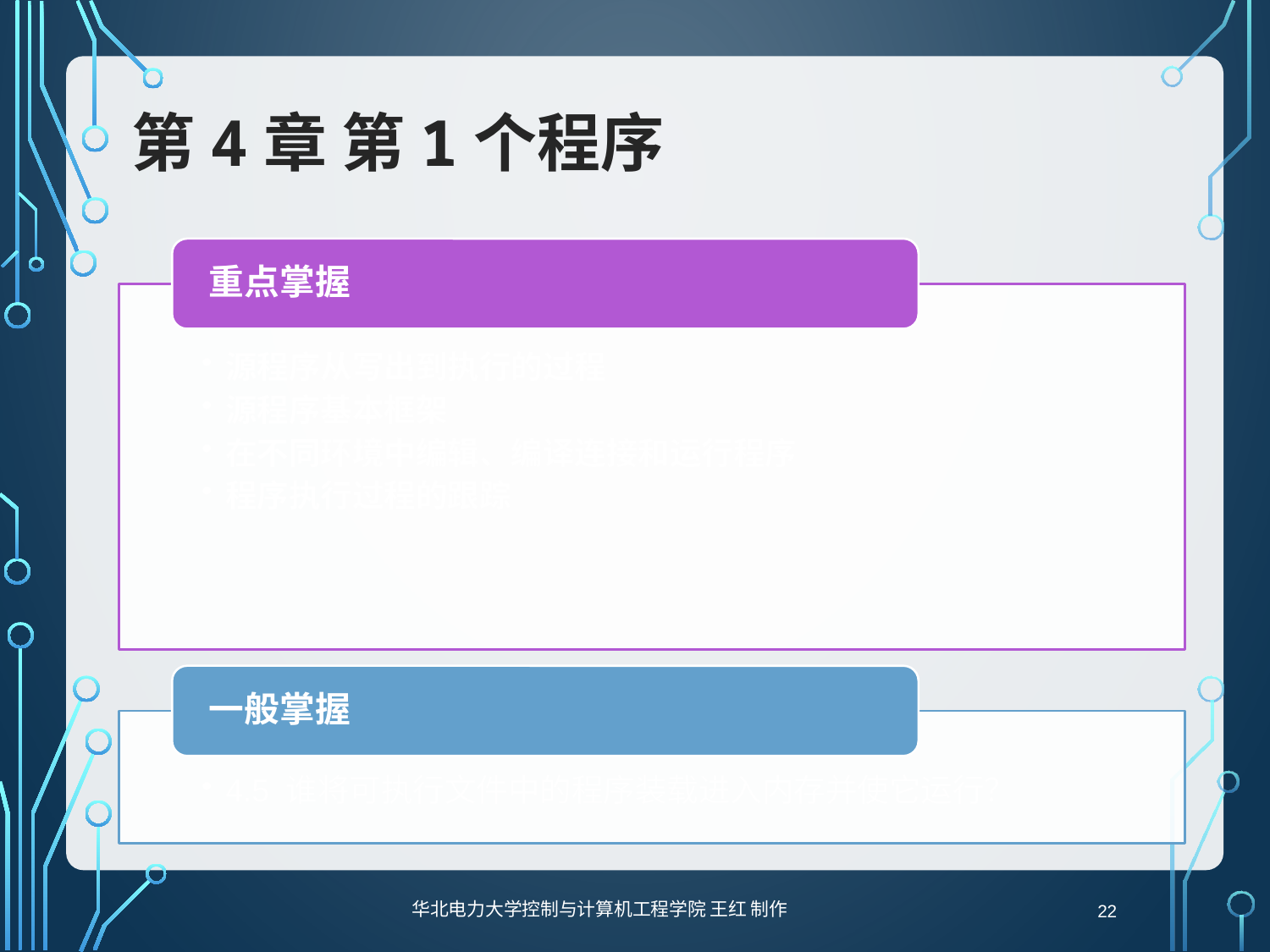

# 第4章 第1个程序
源程序从写出到执行的过程
源程序基本框架
在不同环境中编辑、编译连接和运行程序
程序执行过程的跟踪
重点掌握
4.5 谁将可执行文件中的程序装载进入内存并使它运行？
一般掌握
22
华北电力大学控制与计算机工程学院 王红 制作